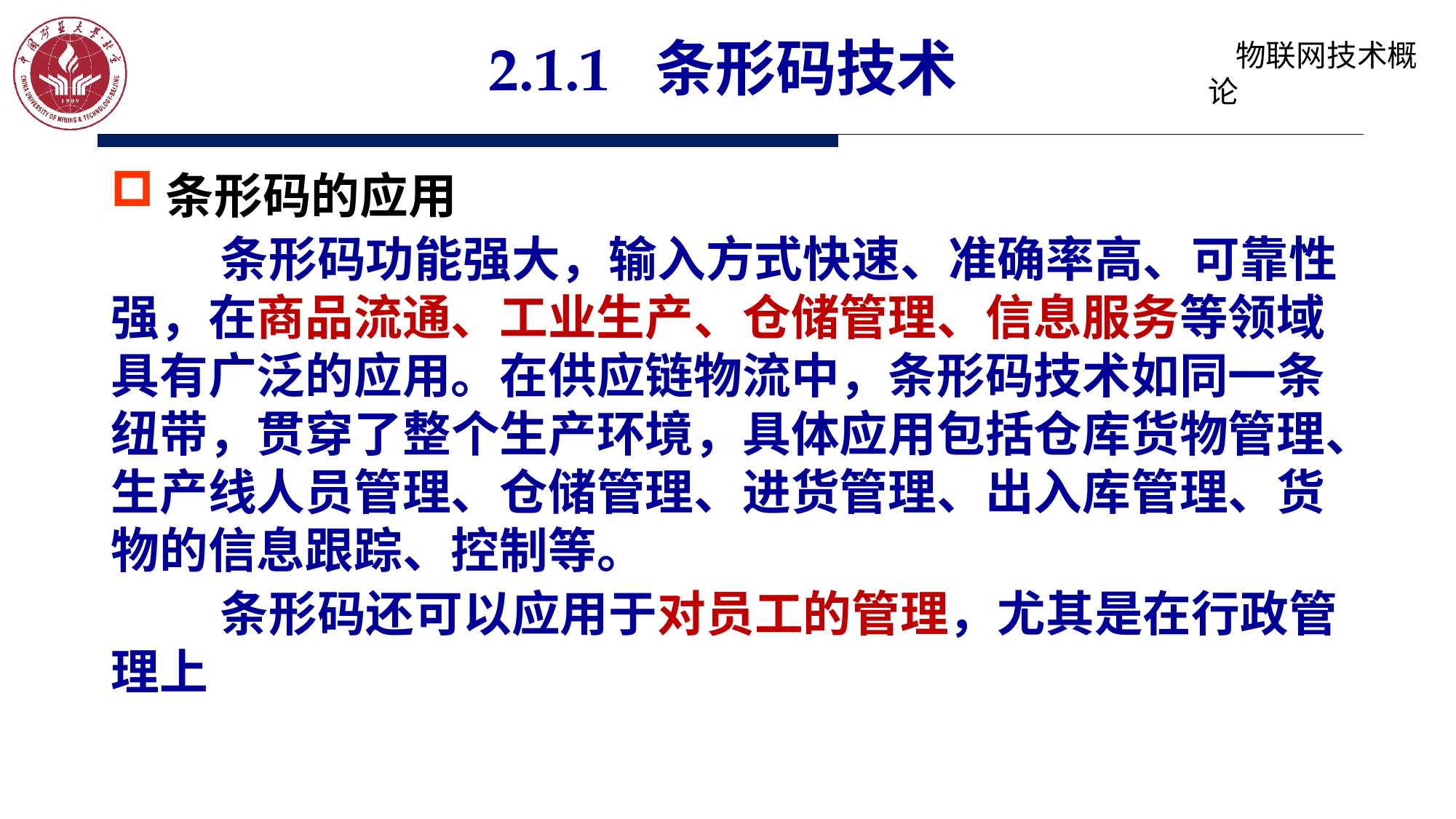

# 2.1.1  条形码技术
条形码的应用
	条形码功能强大，输入方式快速、准确率高、可靠性强，在商品流通、工业生产、仓储管理、信息服务等领域具有广泛的应用。在供应链物流中，条形码技术如同一条纽带，贯穿了整个生产环境，具体应用包括仓库货物管理、生产线人员管理、仓储管理、进货管理、出入库管理、货物的信息跟踪、控制等。
	条形码还可以应用于对员工的管理，尤其是在行政管理上